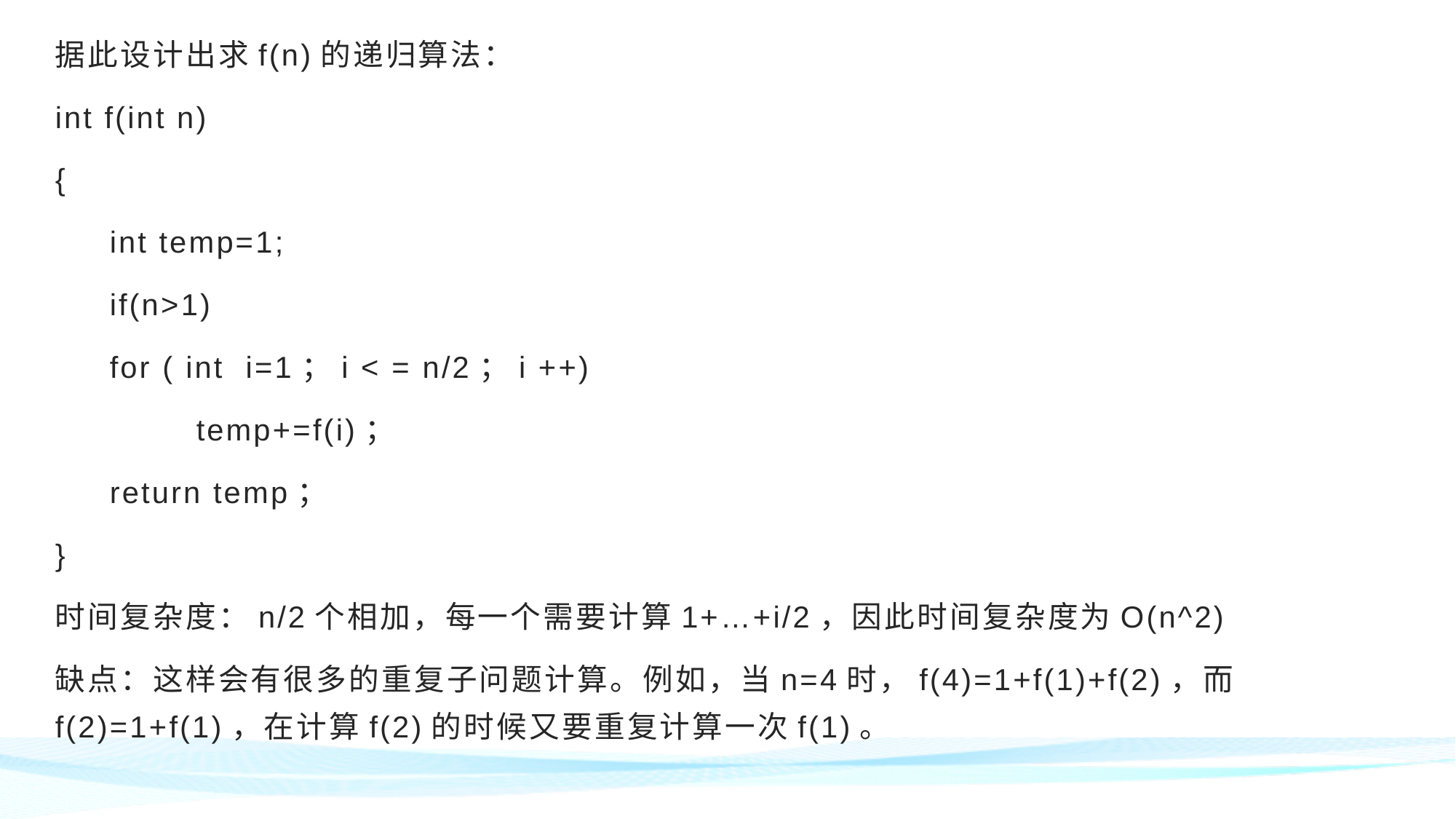

据此设计出求f(n)的递归算法：
int f(int n)
{
int temp=1;
if(n>1)
for ( int  i=1；i < = n/2；i ++)
       	   temp+=f(i)；
return temp；
}
时间复杂度：n/2个相加，每一个需要计算1+…+i/2，因此时间复杂度为O(n^2)
缺点：这样会有很多的重复子问题计算。例如，当n=4时，f(4)=1+f(1)+f(2)，而f(2)=1+f(1)，在计算f(2)的时候又要重复计算一次f(1)。